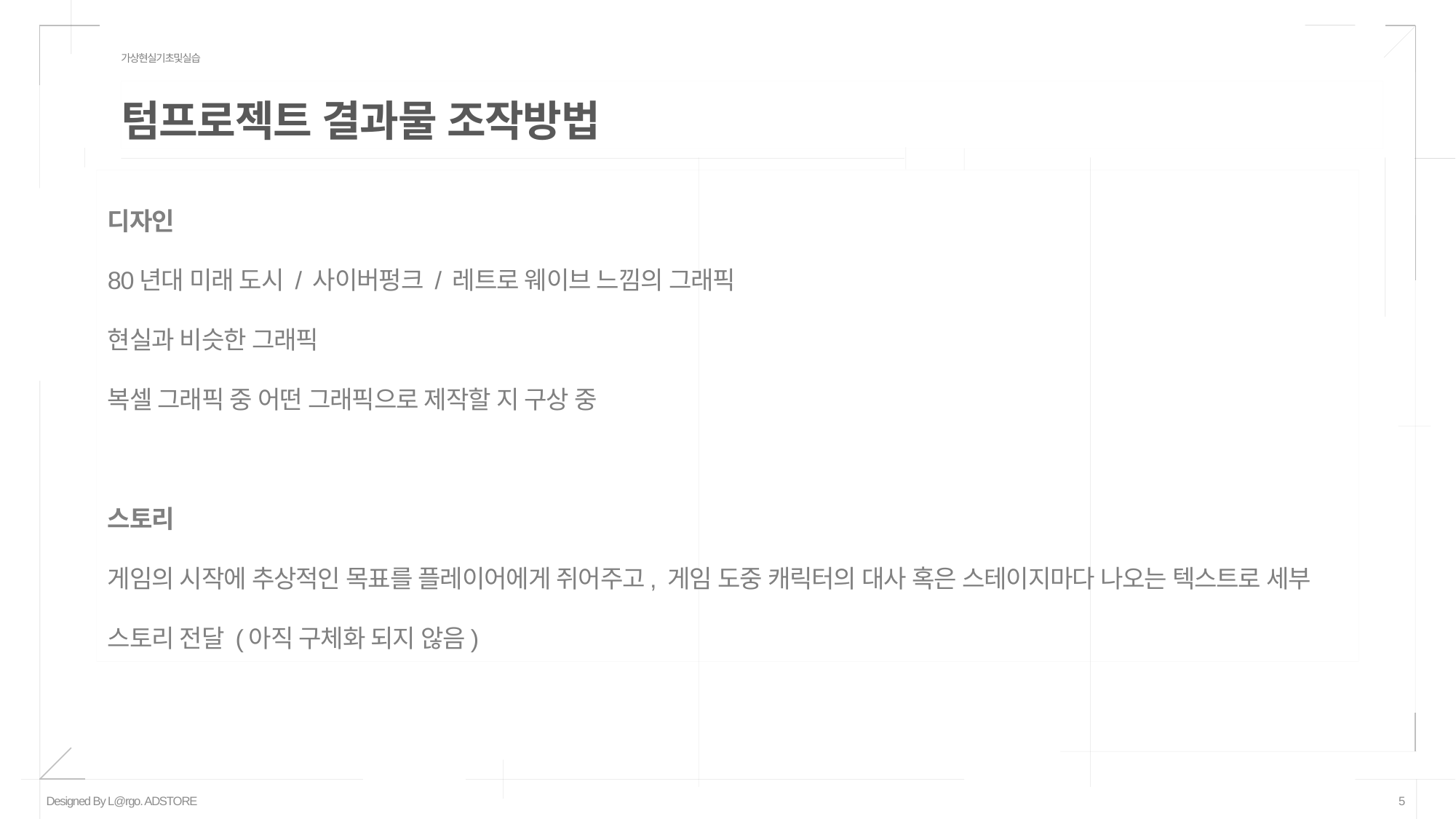

가상현실기초및실습
# 텀프로젝트 결과물 조작방법
디자인
80년대 미래 도시 / 사이버펑크 / 레트로 웨이브 느낌의 그래픽
현실과 비슷한 그래픽
복셀 그래픽 중 어떤 그래픽으로 제작할 지 구상 중

스토리
게임의 시작에 추상적인 목표를 플레이어에게 쥐어주고, 게임 도중 캐릭터의 대사 혹은 스테이지마다 나오는 텍스트로 세부 스토리 전달 (아직 구체화 되지 않음)
Designed By L@rgo. ADSTORE
5